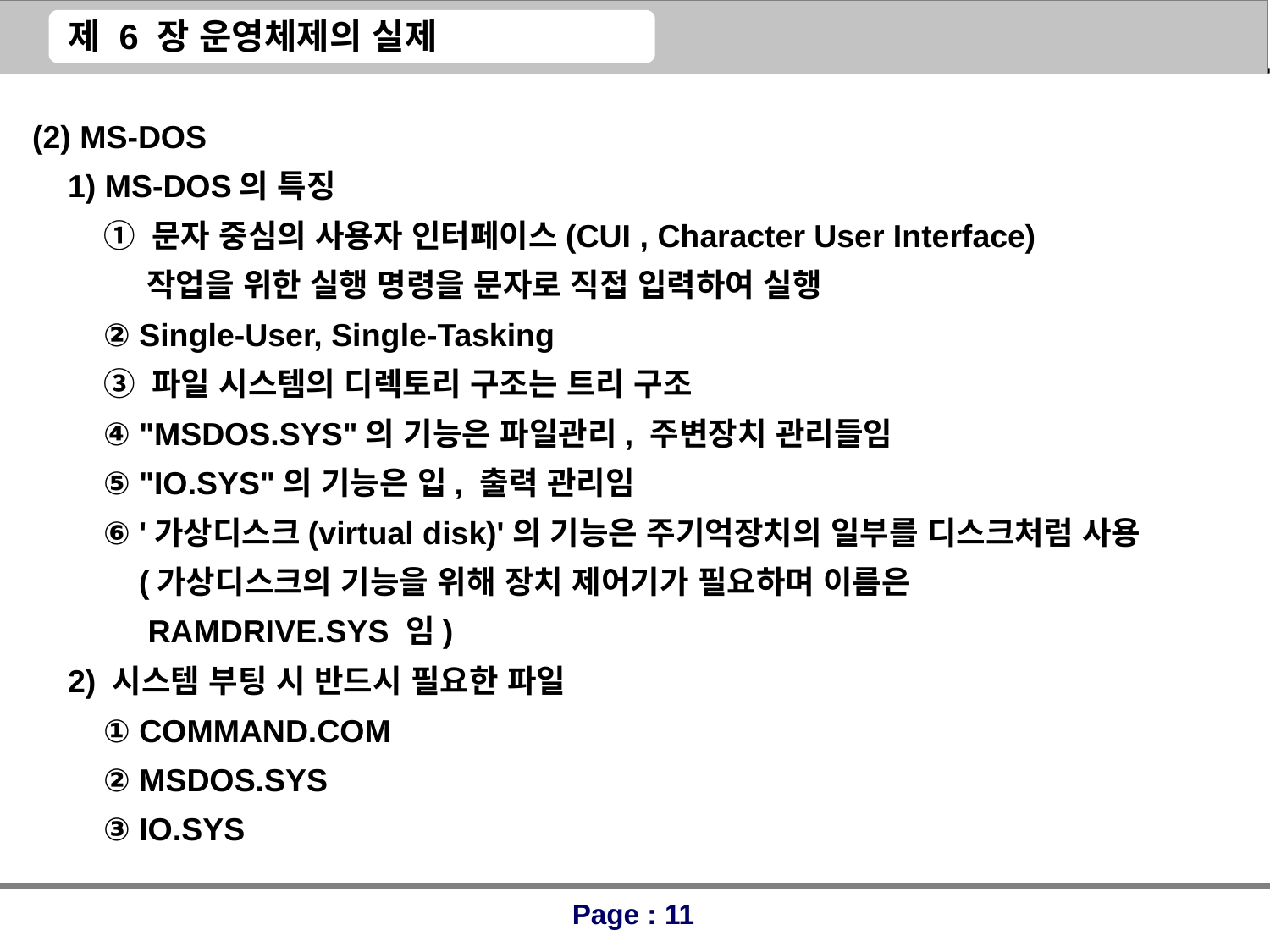

(2) MS-DOS
    1) MS-DOS의 특징
        ① 문자 중심의 사용자 인터페이스(CUI , Character User Interface)
            작업을 위한 실행 명령을 문자로 직접 입력하여 실행
        ② Single-User, Single-Tasking
        ③ 파일 시스템의 디렉토리 구조는 트리 구조
        ④ "MSDOS.SYS"의 기능은 파일관리, 주변장치 관리들임
        ⑤ "IO.SYS"의 기능은 입, 출력 관리임
        ⑥ '가상디스크(virtual disk)'의 기능은 주기억장치의 일부를 디스크처럼 사용
            (가상디스크의 기능을 위해 장치 제어기가 필요하며 이름은
             RAMDRIVE.SYS 임)
    2) 시스템 부팅 시 반드시 필요한 파일
        ① COMMAND.COM
        ② MSDOS.SYS
        ③ IO.SYS
Page : 11